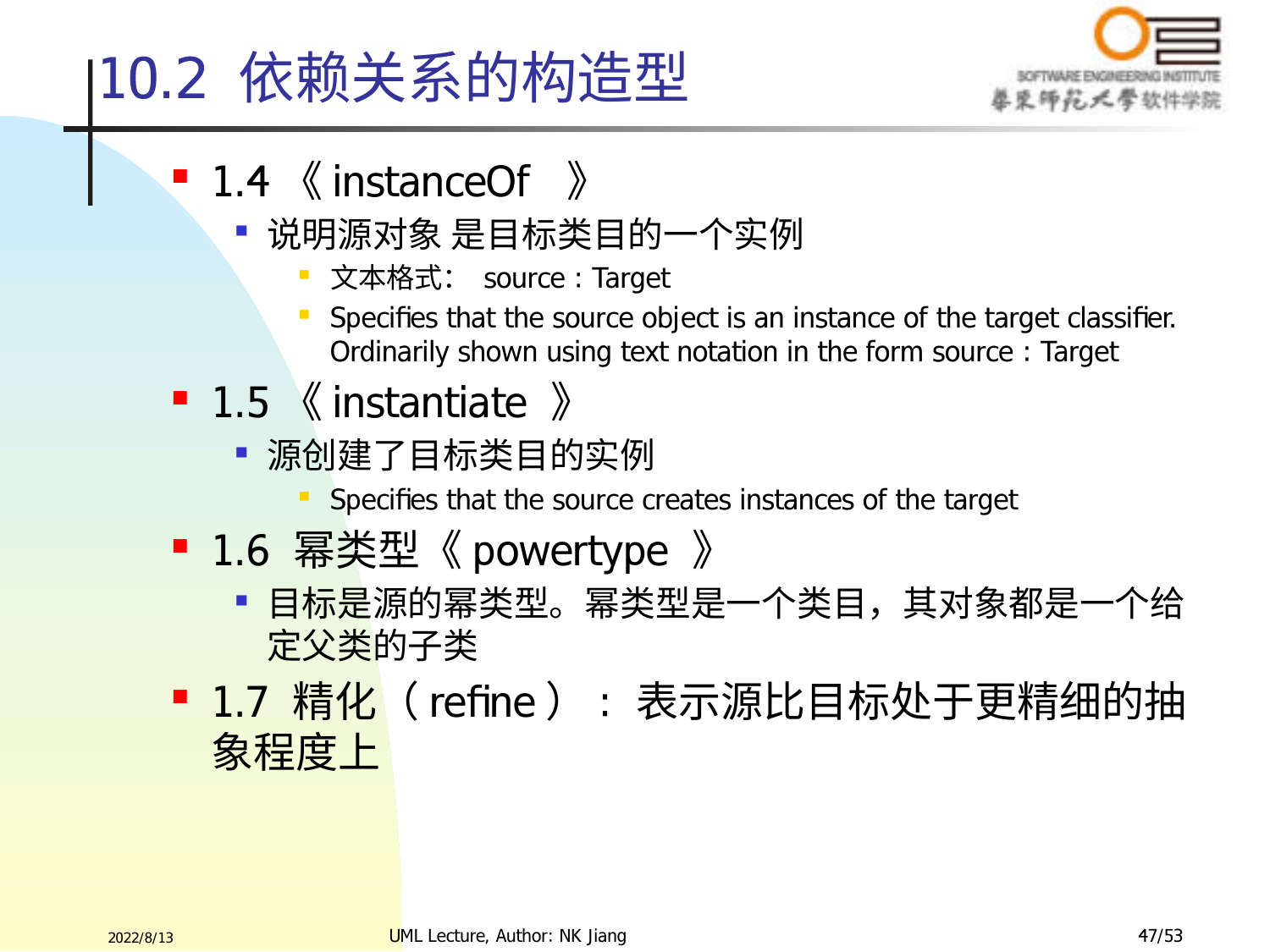

# 10.2 依赖关系的构造型
1.4《instanceOf  》
说明源对象 是目标类目的一个实例
文本格式： source : Target
Specifies that the source object is an instance of the target classifier. Ordinarily shown using text notation in the form source : Target
1.5《instantiate 》
源创建了目标类目的实例
Specifies that the source creates instances of the target
1.6 幂类型《powertype 》
目标是源的幂类型。幂类型是一个类目，其对象都是一个给定父类的子类
1.7 精化（refine）: 表示源比目标处于更精细的抽象程度上

2022/8/13
UML Lecture, Author: NK Jiang
47/53